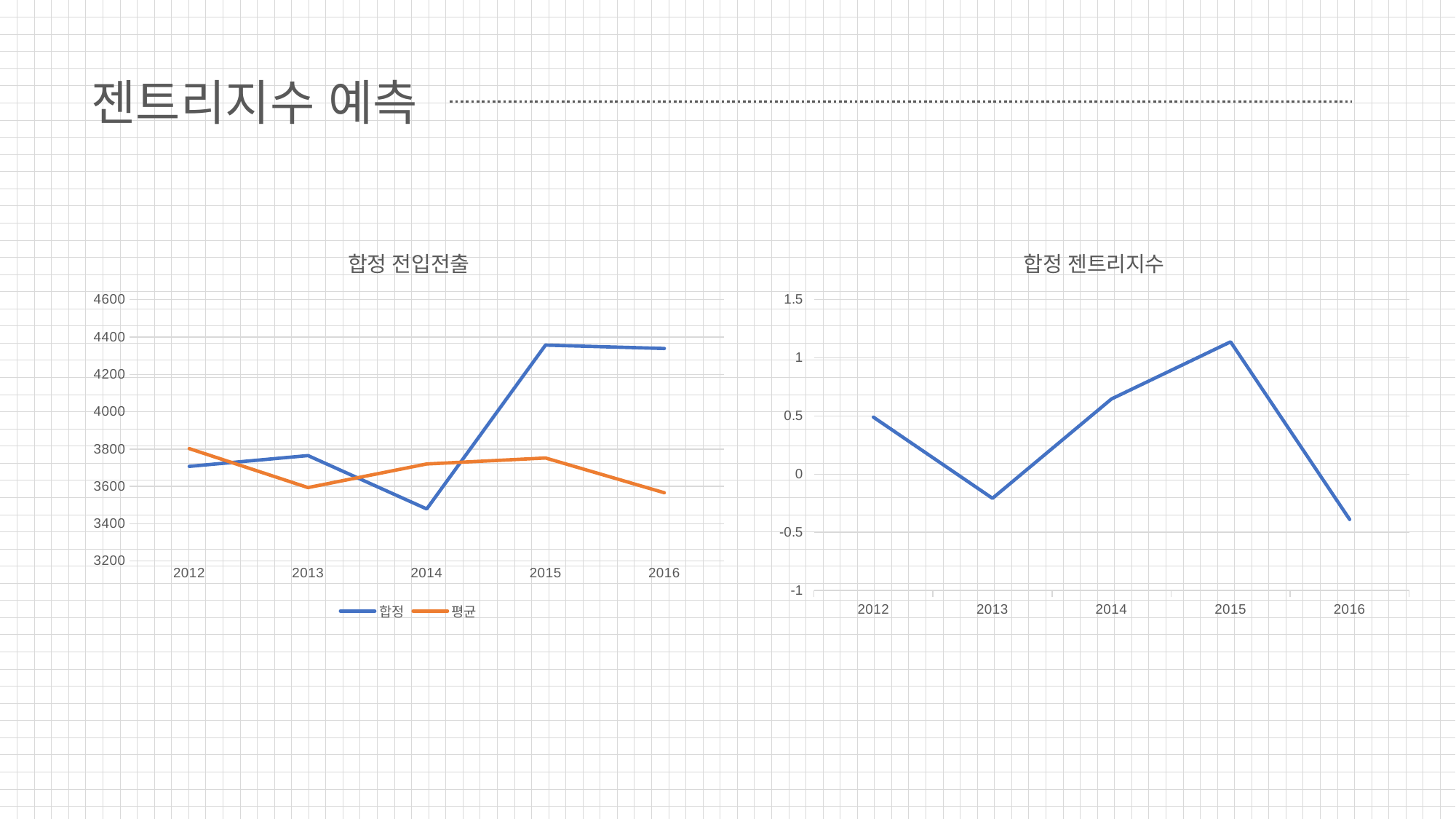

젠트리지수 예측

### Chart: 합정 전입전출

| Category |  |  |
|---|---|---|
| 2012 | 3707.0 | 3802.4688731284473 |
| 2013 | 3765.0 | 3593.5933806146572 |
| 2014 | 3479.0 | 3720.080378250591 |
| 2015 | 4357.0 | 3751.9645390070923 |
| 2016 | 4339.0 | 3565.9456264775413 |

### Chart: 합정 젠트리지수

| Category |  |
|---|---|
| 2012 | 0.49055191341486576 |
| 2013 | -0.2077334435447394 |
| 2014 | 0.647001595272627 |
| 2015 | 1.1378637436968249 |
| 2016 | -0.3897533214922802 |